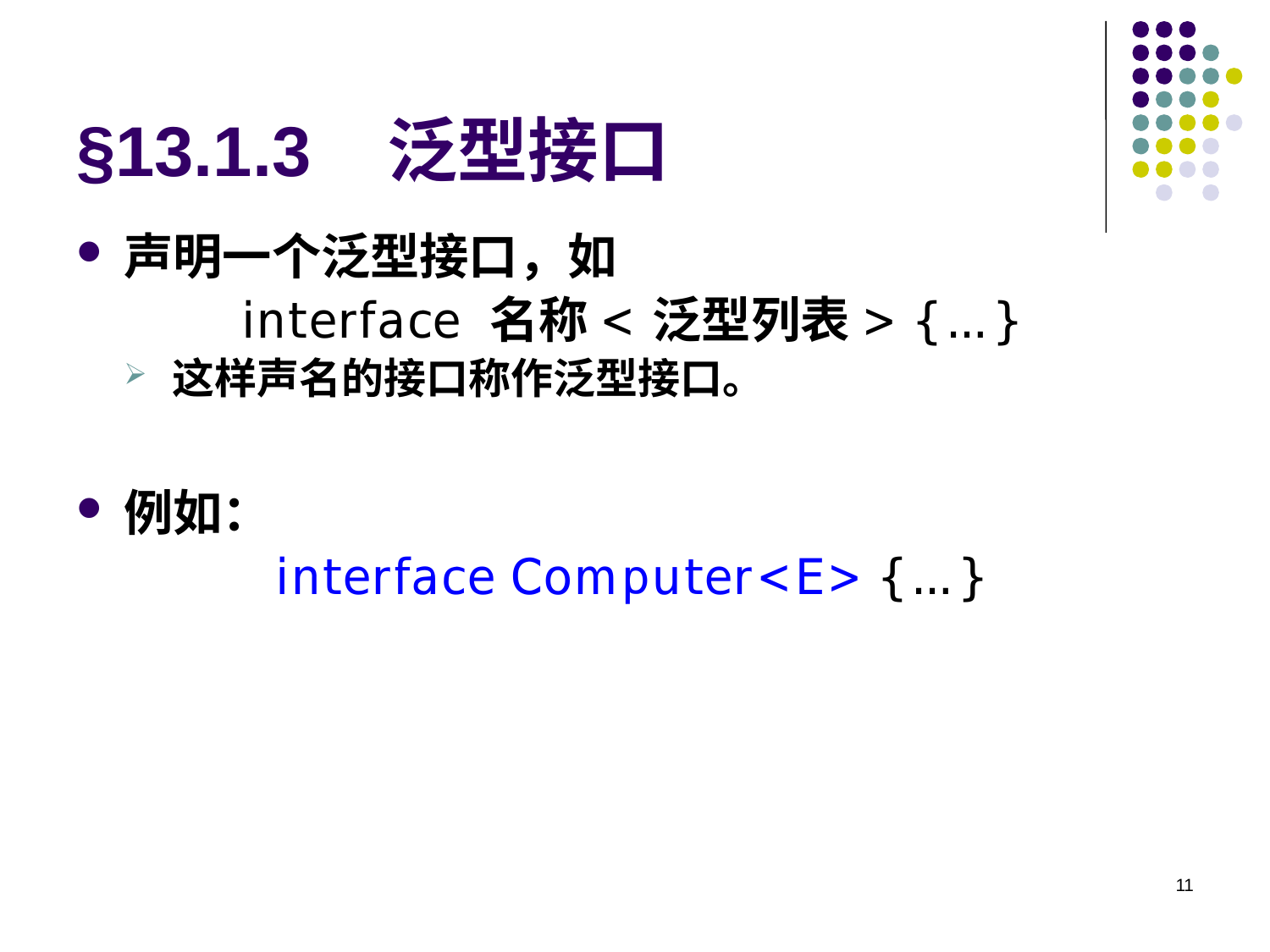

# §13.1.3   泛型接口
声明一个泛型接口，如
interface 名称<泛型列表> {…}
这样声名的接口称作泛型接口。

例如：
interface Computer<E> {…}

11